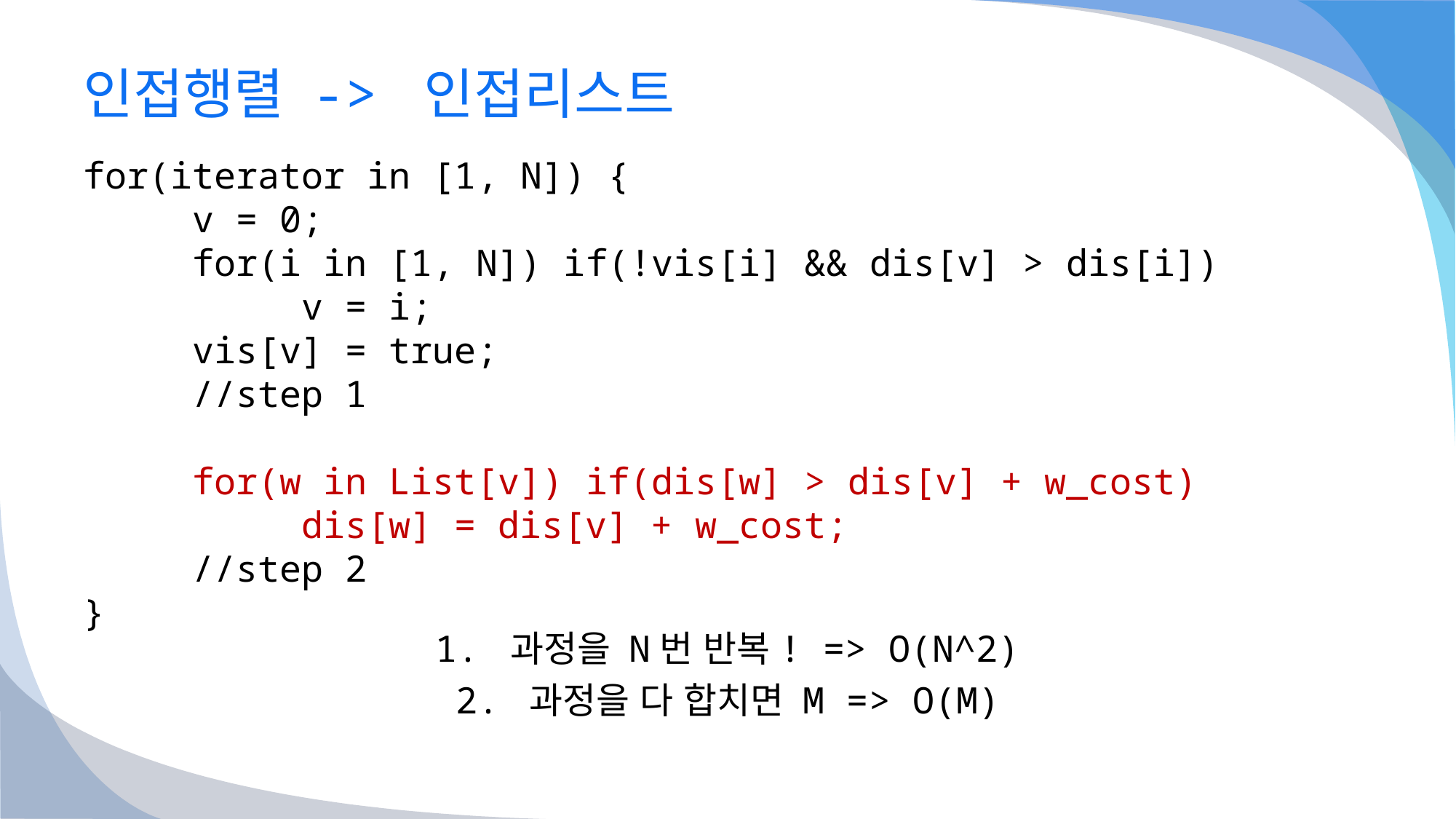

# 인접행렬 -> 인접리스트
for(iterator in [1, N]) {
	v = 0;
	for(i in [1, N]) if(!vis[i] && dis[v] > dis[i])
		v = i;
	vis[v] = true;
	//step 1

	for(w in List[v]) if(dis[w] > dis[v] + w_cost)
		dis[w] = dis[v] + w_cost;
	//step 2
}

1. 과정을 N번 반복! => O(N^2)
2. 과정을 다 합치면 M => O(M)